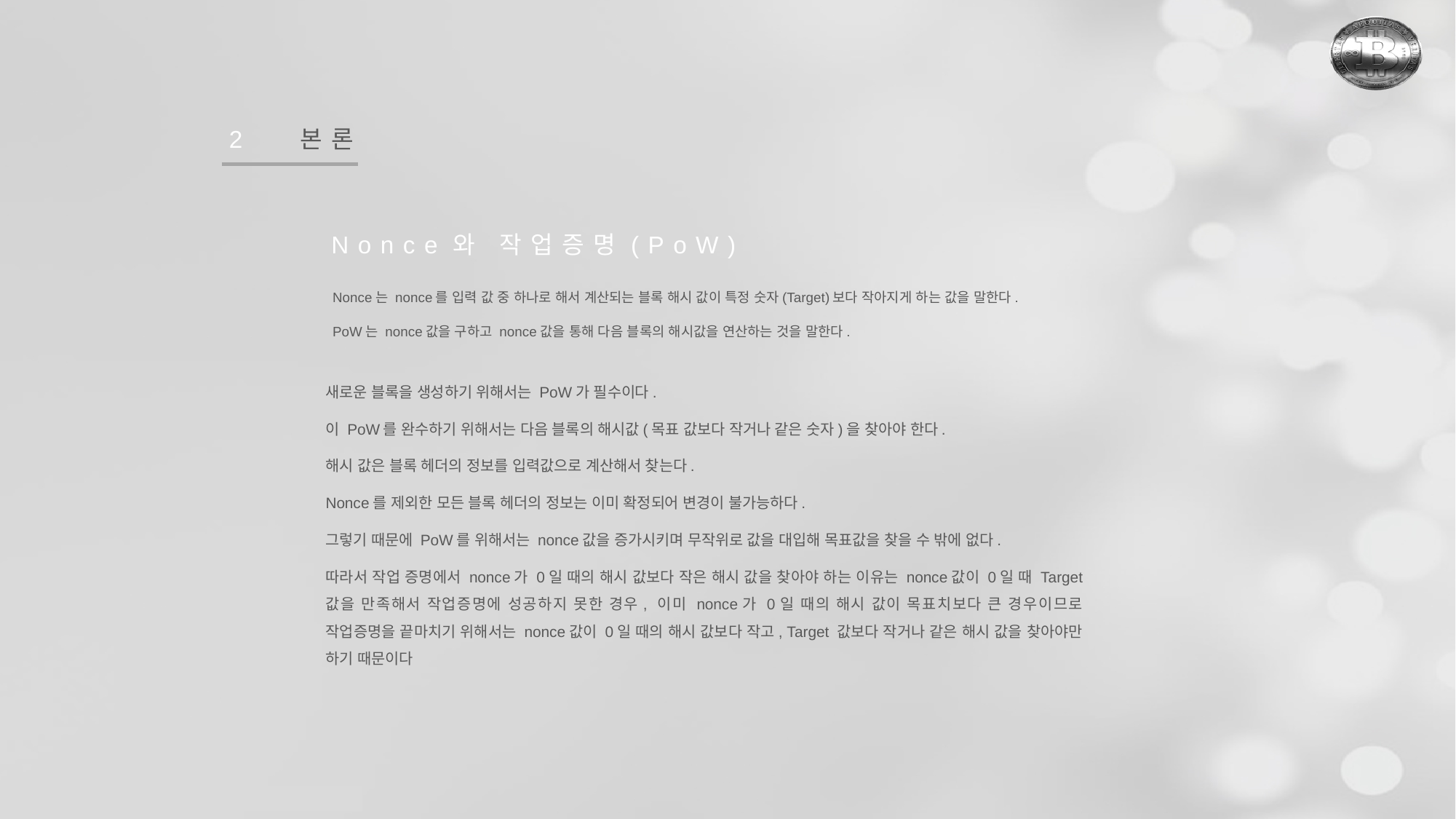

2
본론
Nonce와 작업증명(PoW)
Nonce는 nonce를 입력 값 중 하나로 해서 계산되는 블록 해시 값이 특정 숫자(Target)보다 작아지게 하는 값을 말한다.
PoW는 nonce값을 구하고 nonce값을 통해 다음 블록의 해시값을 연산하는 것을 말한다.
새로운 블록을 생성하기 위해서는 PoW가 필수이다.
이 PoW를 완수하기 위해서는 다음 블록의 해시값(목표 값보다 작거나 같은 숫자)을 찾아야 한다.
해시 값은 블록 헤더의 정보를 입력값으로 계산해서 찾는다.
Nonce를 제외한 모든 블록 헤더의 정보는 이미 확정되어 변경이 불가능하다.
그렇기 때문에 PoW를 위해서는 nonce값을 증가시키며 무작위로 값을 대입해 목표값을 찾을 수 밖에 없다.
따라서 작업 증명에서 nonce가 0일 때의 해시 값보다 작은 해시 값을 찾아야 하는 이유는 nonce값이 0일 때 Target 값을 만족해서 작업증명에 성공하지 못한 경우, 이미 nonce가 0일 때의 해시 값이 목표치보다 큰 경우이므로 작업증명을 끝마치기 위해서는 nonce값이 0일 때의 해시 값보다 작고, Target 값보다 작거나 같은 해시 값을 찾아야만 하기 때문이다